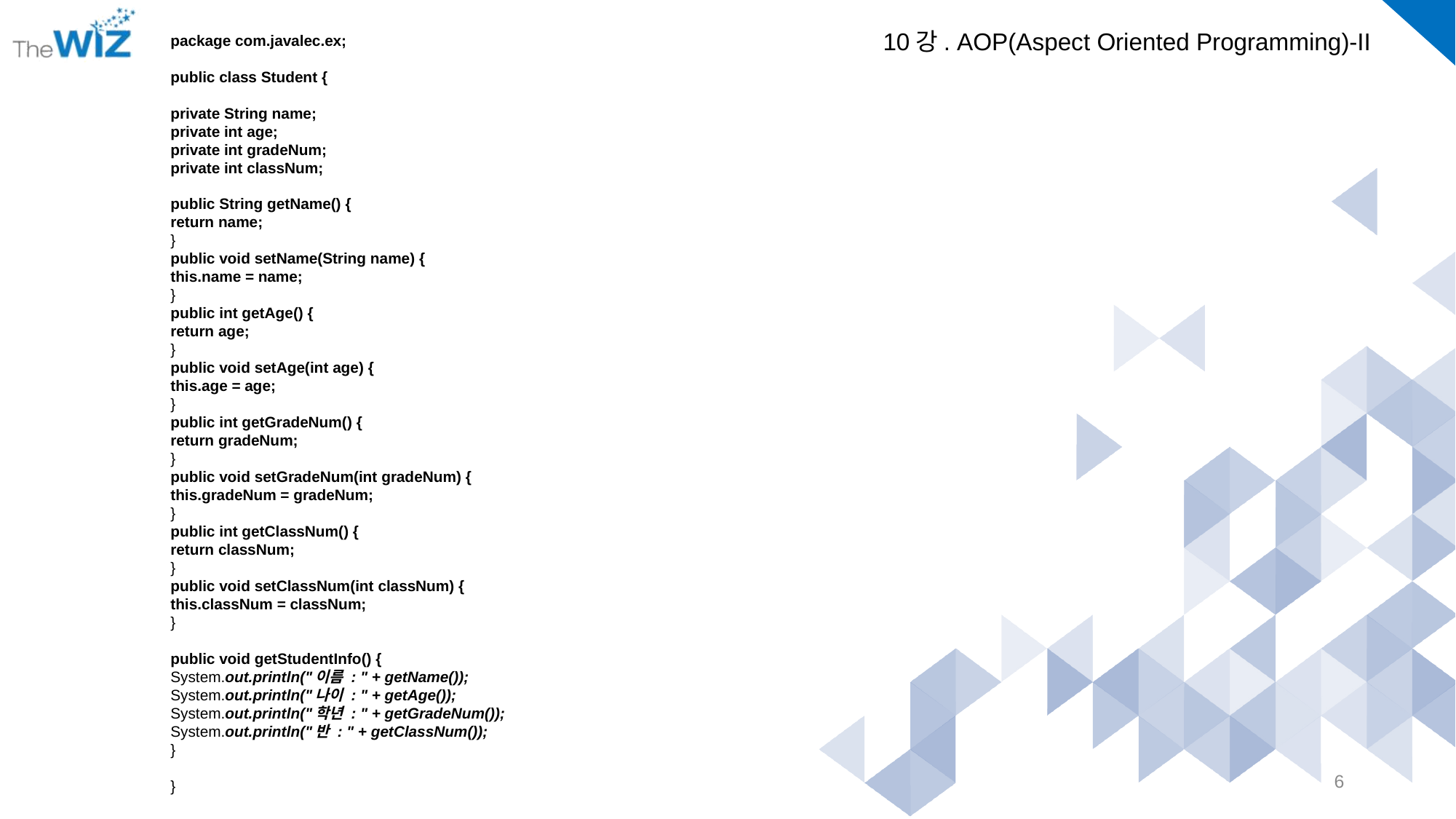

package com.javalec.ex;

public class Student {

private String name;
private int age;
private int gradeNum;
private int classNum;

public String getName() {
return name;
}
public void setName(String name) {
this.name = name;
}
public int getAge() {
return age;
}
public void setAge(int age) {
this.age = age;
}
public int getGradeNum() {
return gradeNum;
}
public void setGradeNum(int gradeNum) {
this.gradeNum = gradeNum;
}
public int getClassNum() {
return classNum;
}
public void setClassNum(int classNum) {
this.classNum = classNum;
}

public void getStudentInfo() {
System.out.println("이름 : " + getName());
System.out.println("나이 : " + getAge());
System.out.println("학년 : " + getGradeNum());
System.out.println("반 : " + getClassNum());
}

}
6